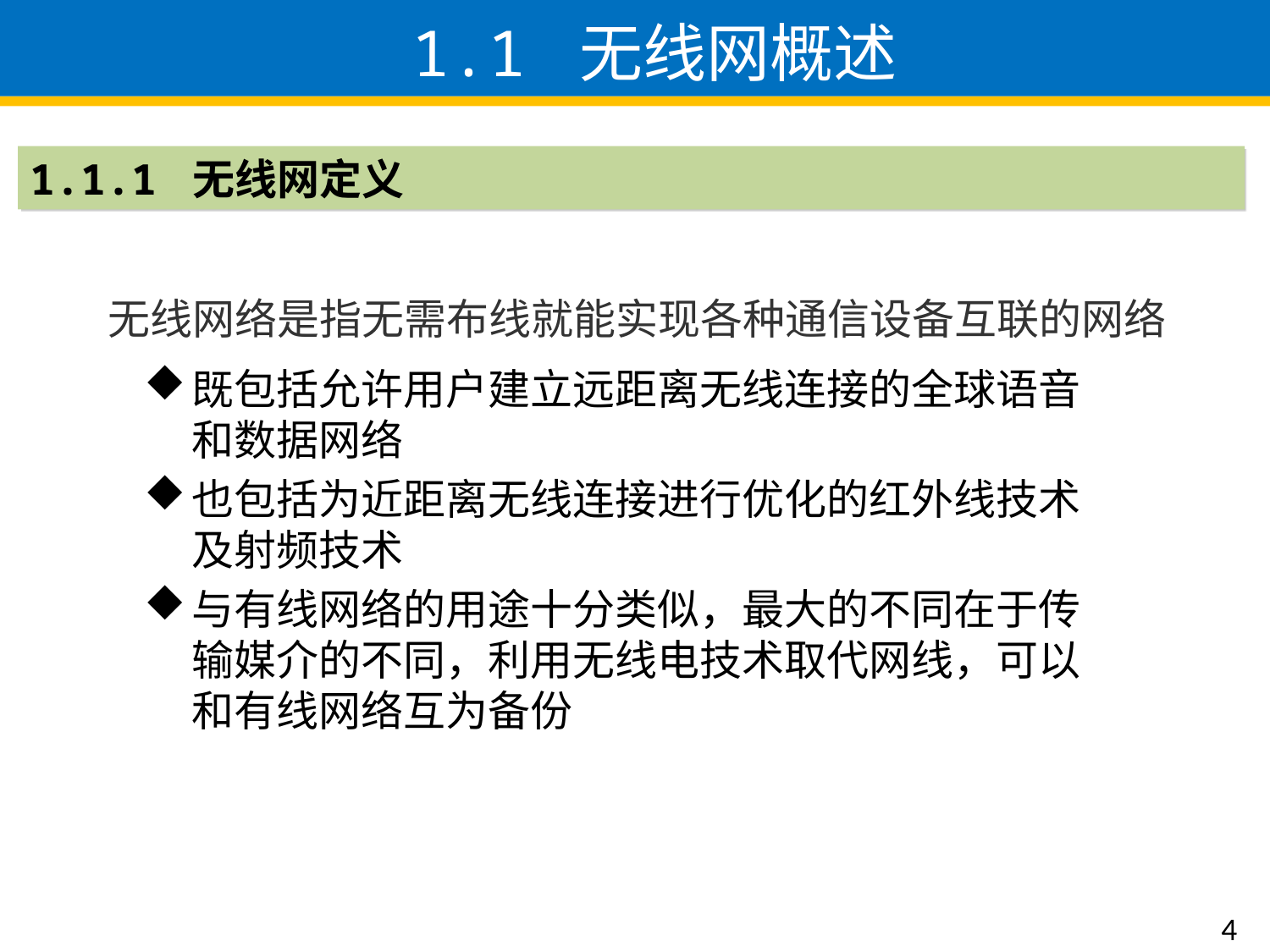

# 1.1 无线网概述
1.1.1 无线网定义
无线网络是指无需布线就能实现各种通信设备互联的网络
既包括允许用户建立远距离无线连接的全球语音和数据网络
也包括为近距离无线连接进行优化的红外线技术及射频技术
与有线网络的用途十分类似，最大的不同在于传输媒介的不同，利用无线电技术取代网线，可以和有线网络互为备份
4